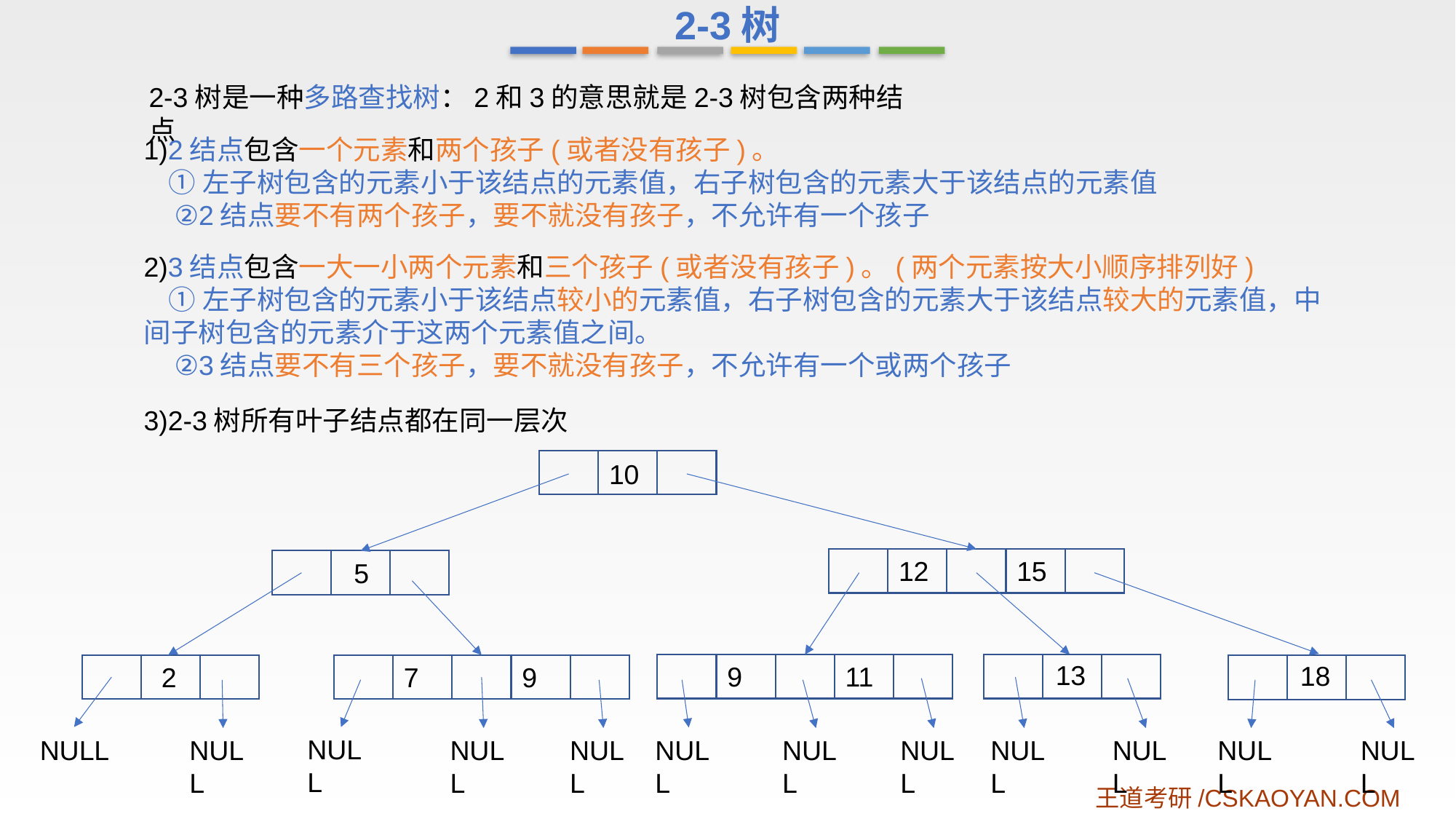

2-3树

2-3树是一种多路查找树：2和3的意思就是2-3树包含两种结点
1)2结点包含一个元素和两个孩子(或者没有孩子)。
    ①左子树包含的元素小于该结点的元素值，右子树包含的元素大于该结点的元素值
    ②2结点要不有两个孩子，要不就没有孩子，不允许有一个孩子
2)3结点包含一大一小两个元素和三个孩子(或者没有孩子)。(两个元素按大小顺序排列好)
    ①左子树包含的元素小于该结点较小的元素值，右子树包含的元素大于该结点较大的元素值，中间子树包含的元素介于这两个元素值之间。
    ②3结点要不有三个孩子，要不就没有孩子，不允许有一个或两个孩子
3)2-3树所有叶子结点都在同一层次

10

12

15

5

13
18

9

11

2

7

9

NULL
NULL
NULL
NULL
NULL
NULL
NULL
NULL
NULL
NULL
NULL
NULL
王道考研/CSKAOYAN.COM